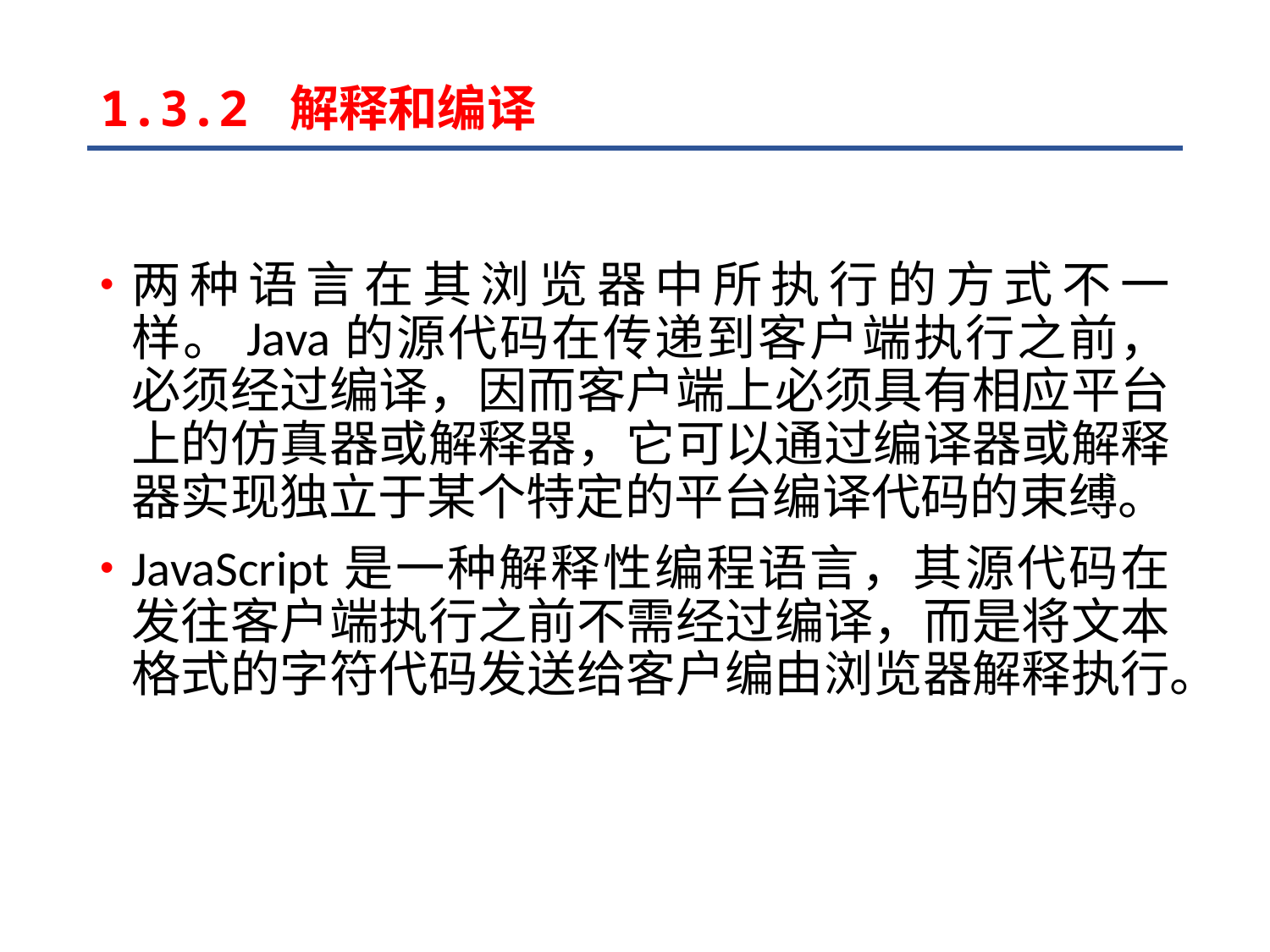

# 1.3.2 解释和编译
两种语言在其浏览器中所执行的方式不一样。Java的源代码在传递到客户端执行之前，必须经过编译，因而客户端上必须具有相应平台上的仿真器或解释器，它可以通过编译器或解释器实现独立于某个特定的平台编译代码的束缚。
JavaScript是一种解释性编程语言，其源代码在发往客户端执行之前不需经过编译，而是将文本格式的字符代码发送给客户编由浏览器解释执行。